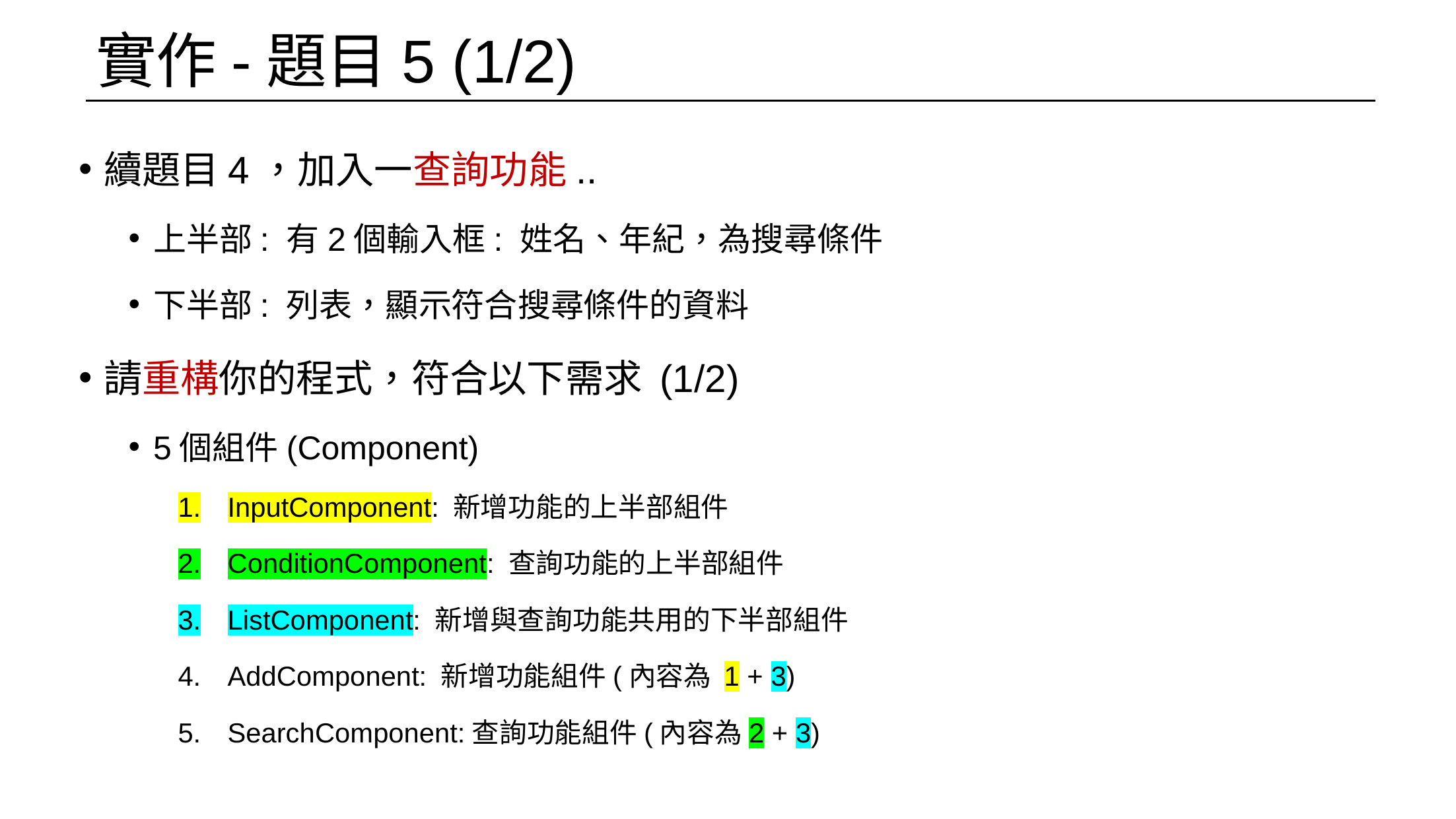

# 實作-題目5 (1/2)
續題目4，加入一查詢功能..
上半部: 有2個輸入框: 姓名、年紀，為搜尋條件
下半部: 列表，顯示符合搜尋條件的資料
請重構你的程式，符合以下需求 (1/2)
5個組件(Component)
InputComponent: 新增功能的上半部組件
ConditionComponent: 查詢功能的上半部組件
ListComponent: 新增與查詢功能共用的下半部組件
AddComponent: 新增功能組件(內容為 1 + 3)
SearchComponent:查詢功能組件(內容為2 + 3)